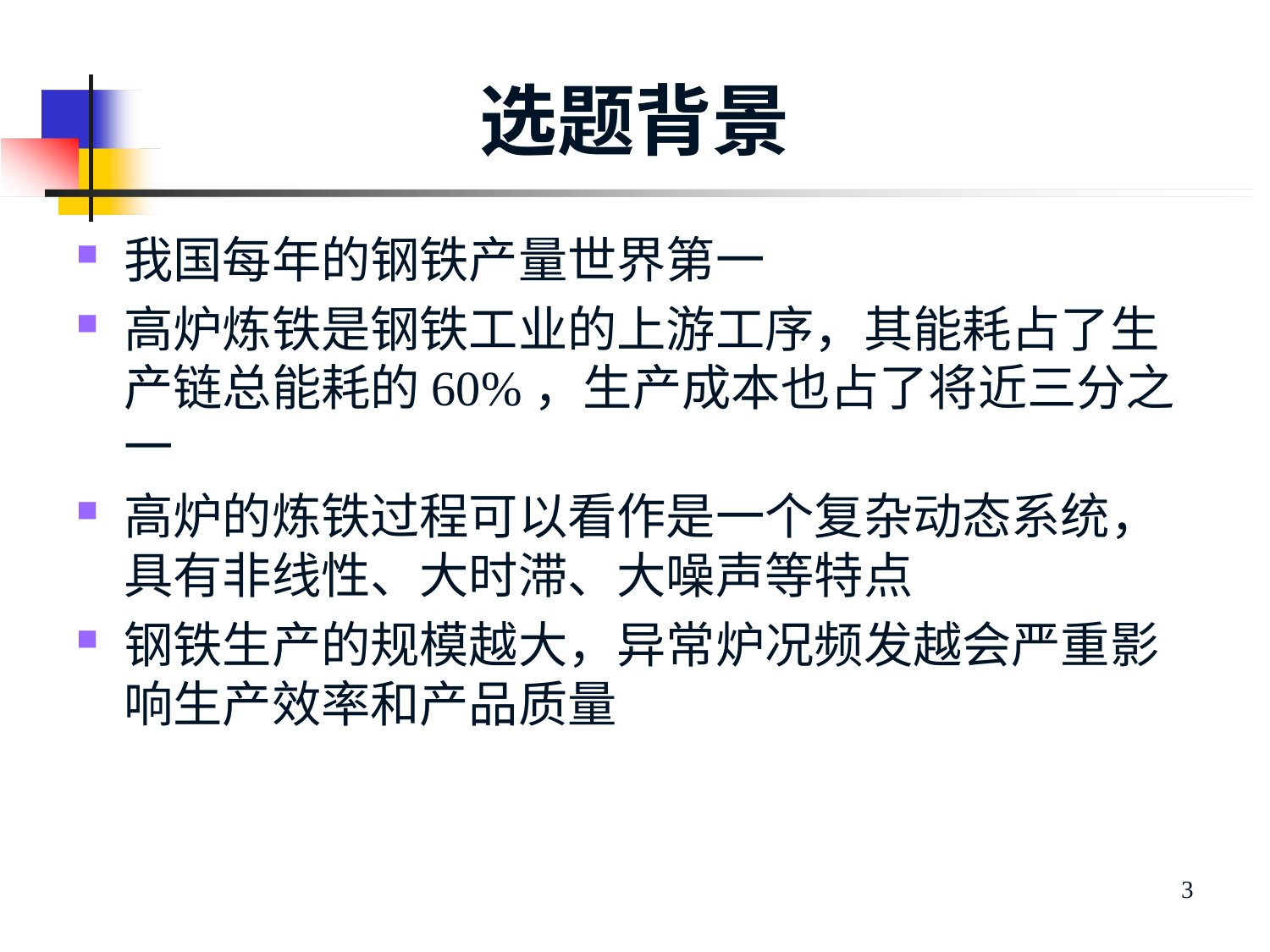

# 选题背景
我国每年的钢铁产量世界第一
高炉炼铁是钢铁工业的上游工序，其能耗占了生产链总能耗的60%，生产成本也占了将近三分之一
高炉的炼铁过程可以看作是一个复杂动态系统，具有非线性、大时滞、大噪声等特点
钢铁生产的规模越大，异常炉况频发越会严重影响生产效率和产品质量
3